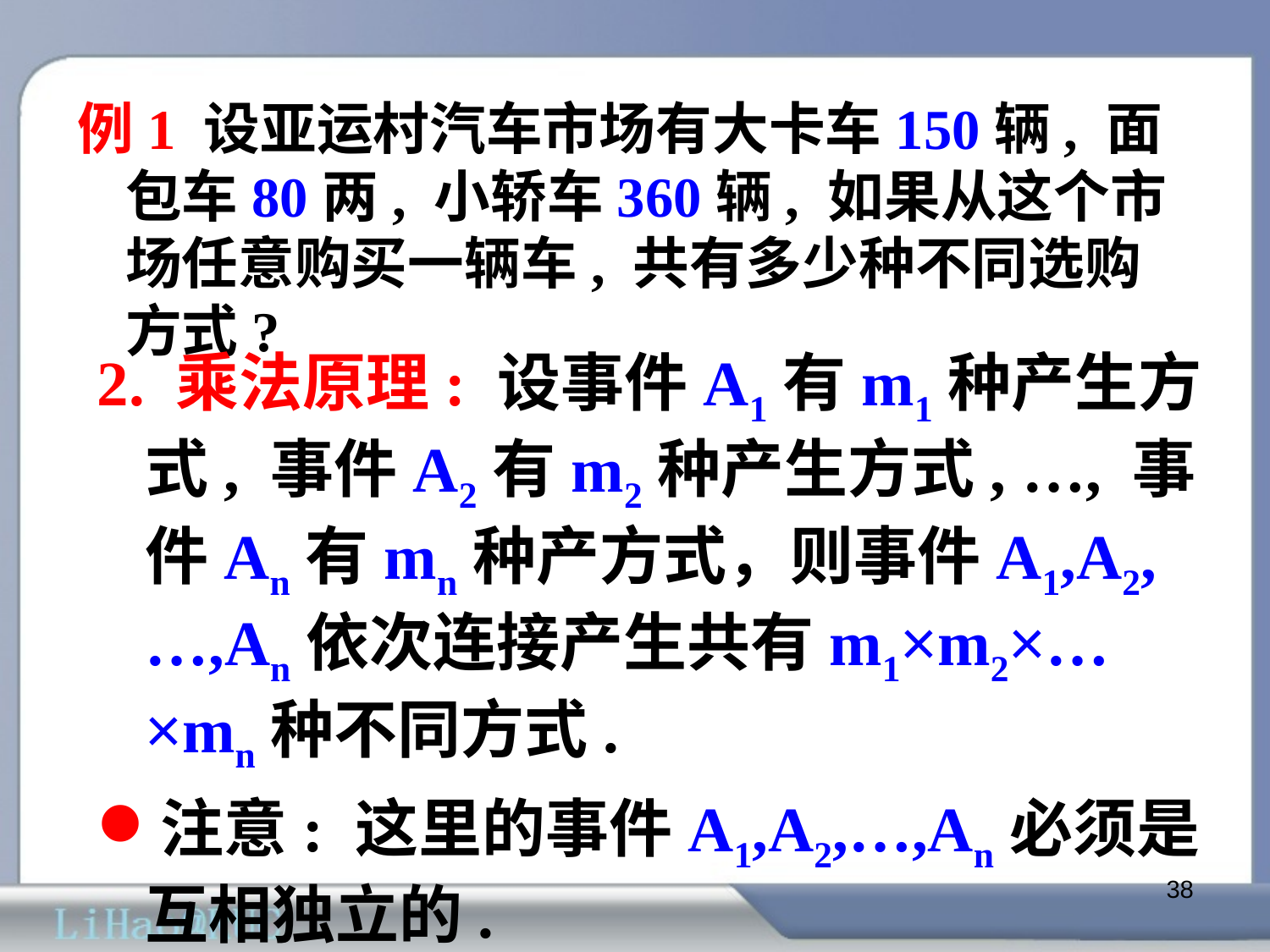

例1 设亚运村汽车市场有大卡车150辆, 面包车80两, 小轿车360辆, 如果从这个市场任意购买一辆车, 共有多少种不同选购方式?
2. 乘法原理: 设事件A1有m1种产生方式, 事件A2有m2种产生方式, …, 事件An有mn种产方式，则事件A1,A2,…,An依次连接产生共有m1×m2×…×mn种不同方式.
注意: 这里的事件A1,A2,…,An必须是互相独立的.
38